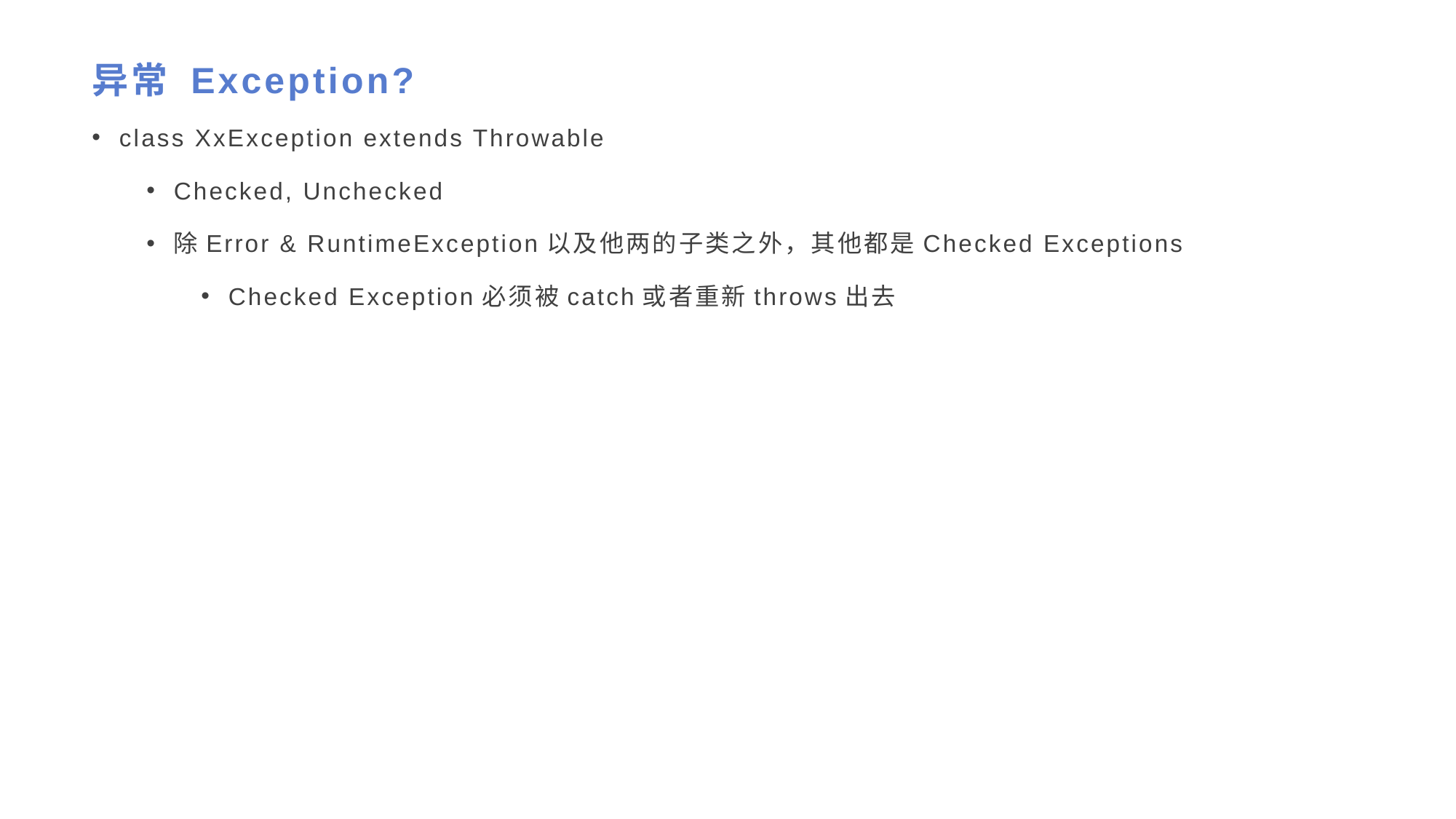

# 异常 Exception?
class XxException extends Throwable
Checked, Unchecked
除Error & RuntimeException以及他两的子类之外，其他都是Checked Exceptions
Checked Exception必须被catch或者重新throws出去